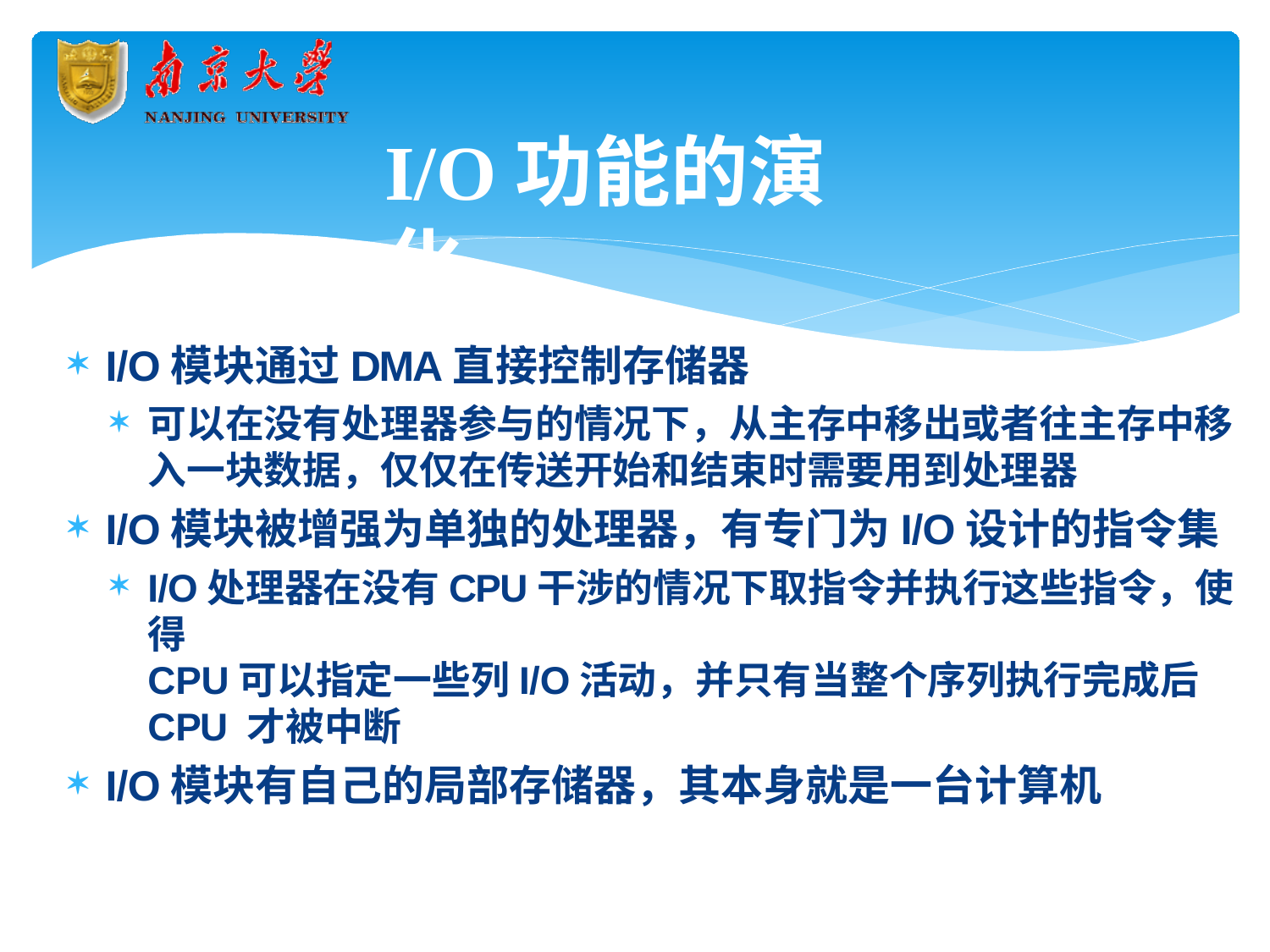

# I/O功能的演化
I/O模块通过DMA直接控制存储器
可以在没有处理器参与的情况下，从主存中移出或者往主存中移 入一块数据，仅仅在传送开始和结束时需要用到处理器
I/O模块被增强为单独的处理器，有专门为I/O设计的指令集
I/O处理器在没有CPU干涉的情况下取指令并执行这些指令，使得
CPU可以指定一些列I/O活动，并只有当整个序列执行完成后CPU 才被中断
I/O模块有自己的局部存储器，其本身就是一台计算机